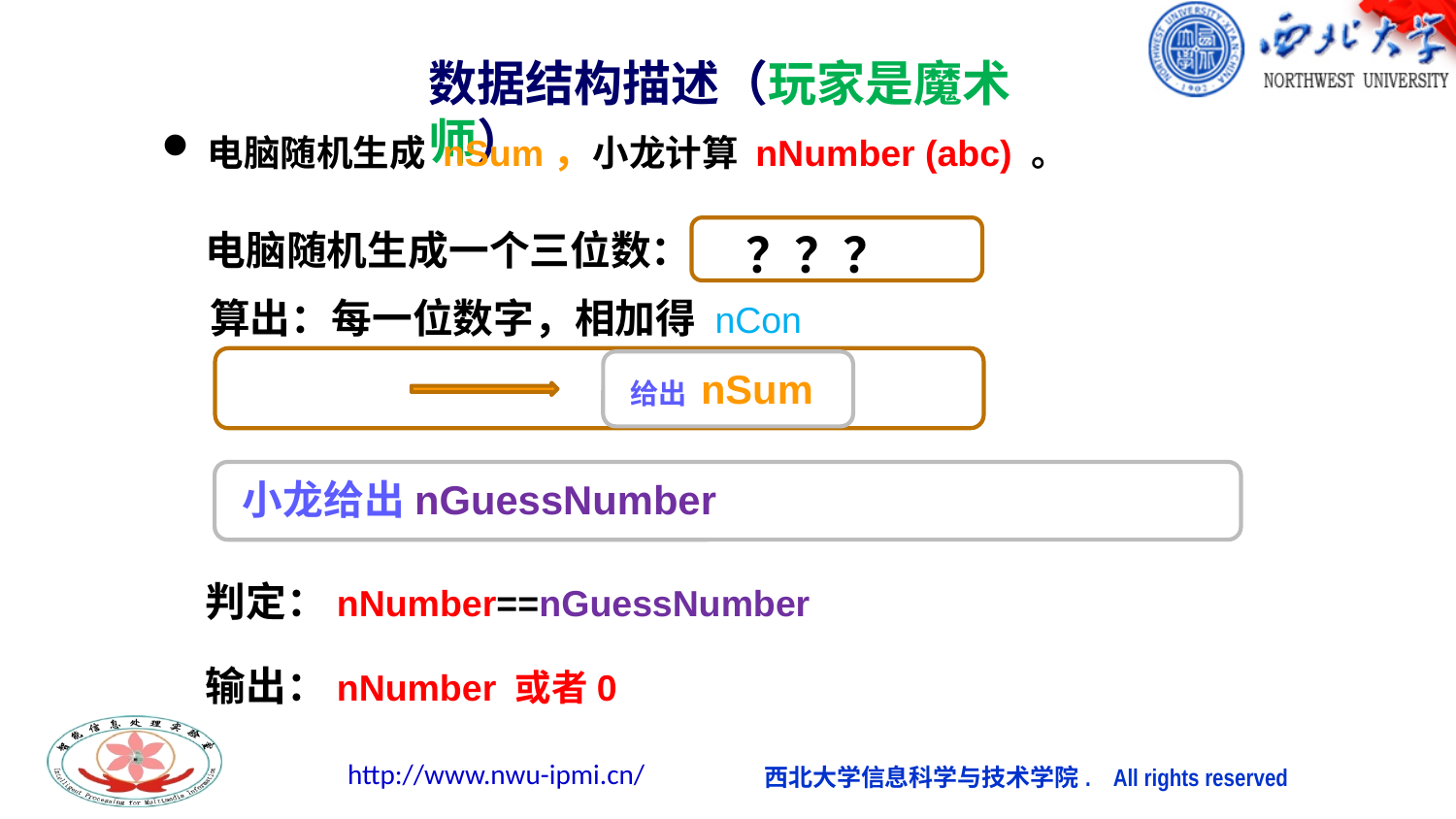

数据结构描述（玩家是魔术师）
电脑随机生成 nSum，小龙计算 nNumber (abc) 。
电脑随机生成一个三位数：nNumber

？？？

 给出 nSum

算出：每一位数字，相加得 nCon
 原式变形：nSum= 222* nCon -  nNumber

 小龙给出nGuessNumber
判定：nNumber==nGuessNumber
输出：nNumber 或者0